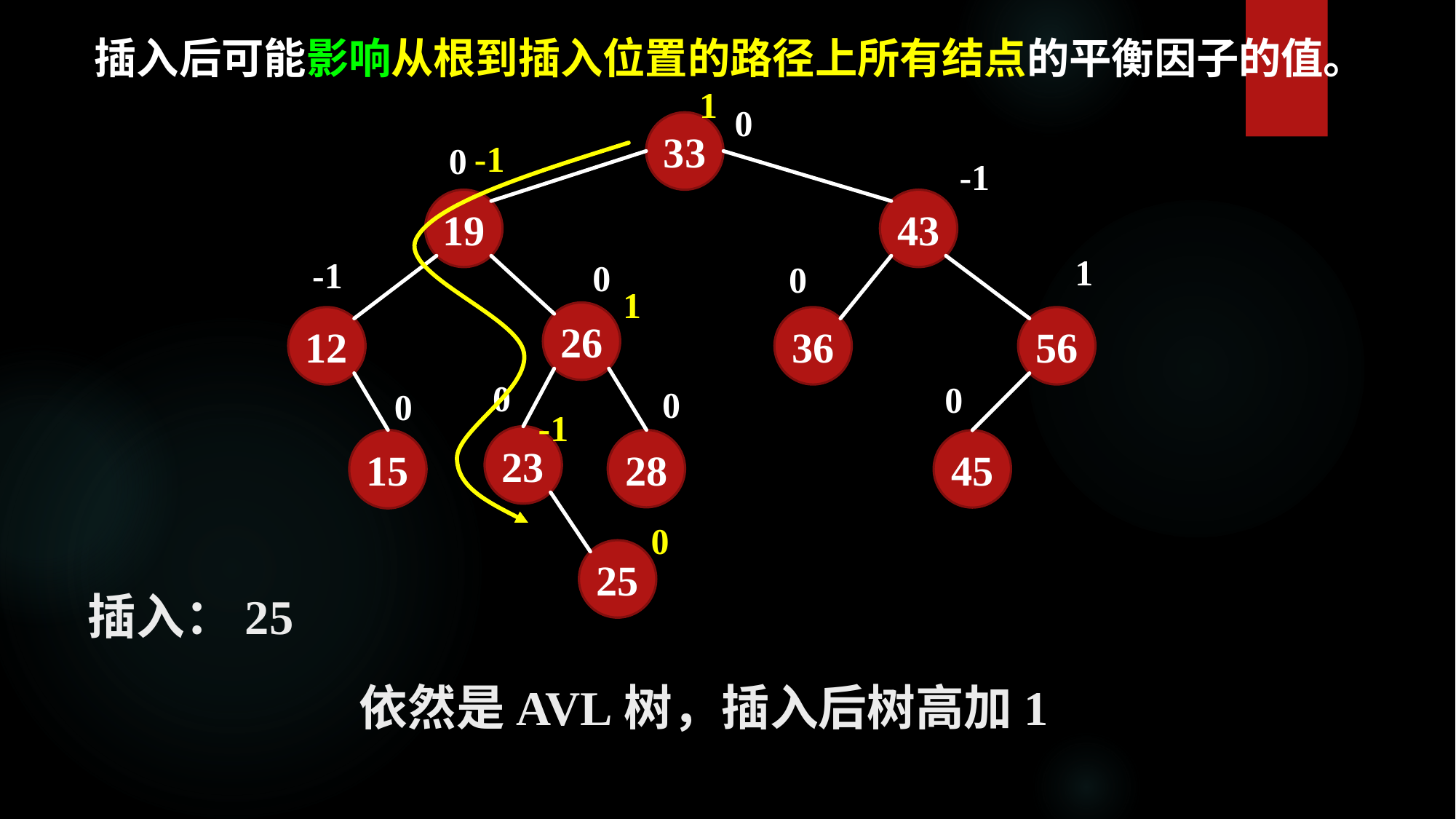

插入后可能影响从根到插入位置的路径上所有结点的平衡因子的值。
1
0
33
-1
0

-1
19
43
1
-1
0
0
1

26
12
36
56
0
0
0
0
-1
23
15
28
45
25
0
插入：25
依然是AVL树，插入后树高加1